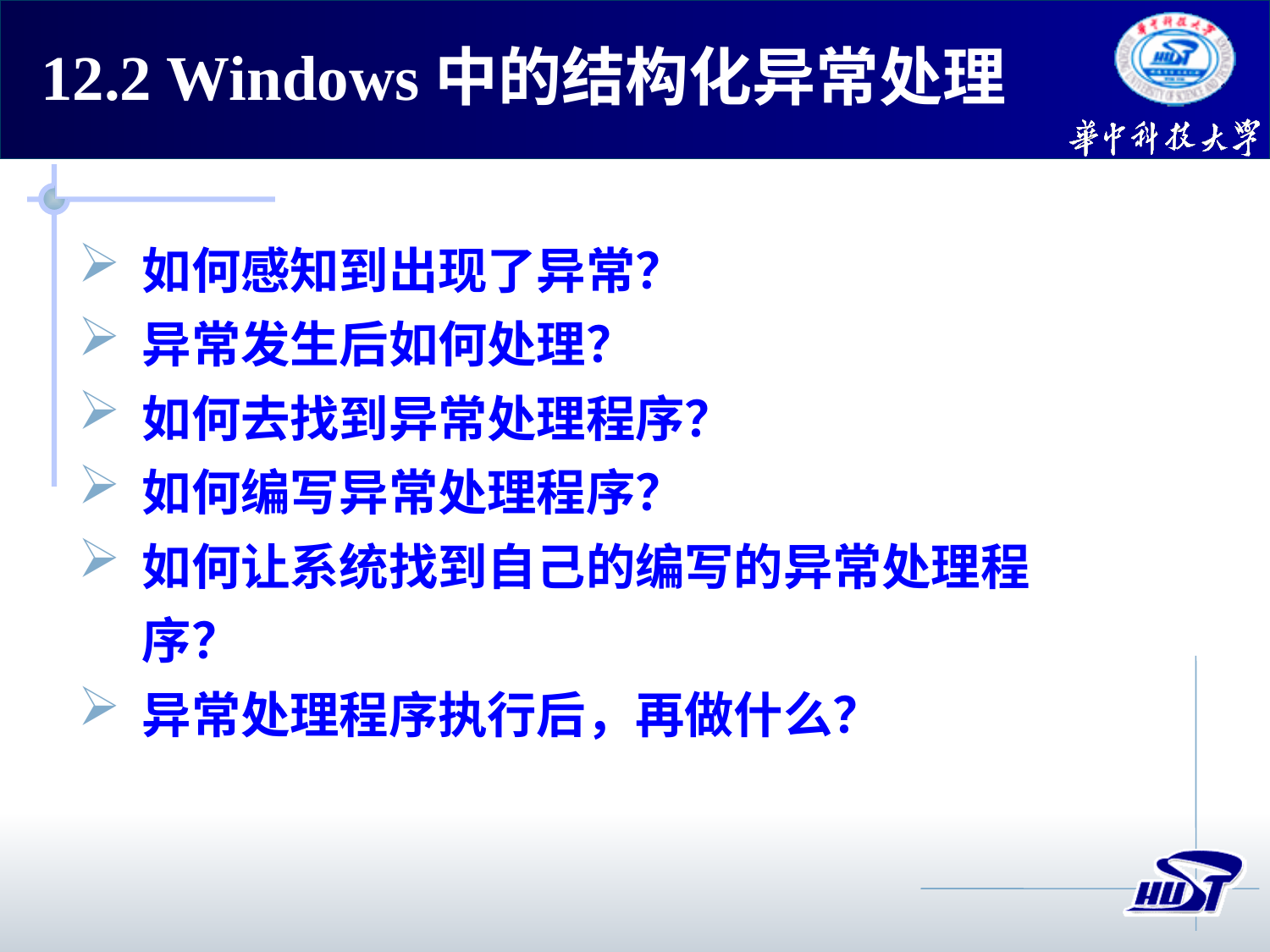

12.2 Windows中的结构化异常处理
如何感知到出现了异常？
异常发生后如何处理？
如何去找到异常处理程序？
如何编写异常处理程序？
如何让系统找到自己的编写的异常处理程序？
异常处理程序执行后，再做什么？